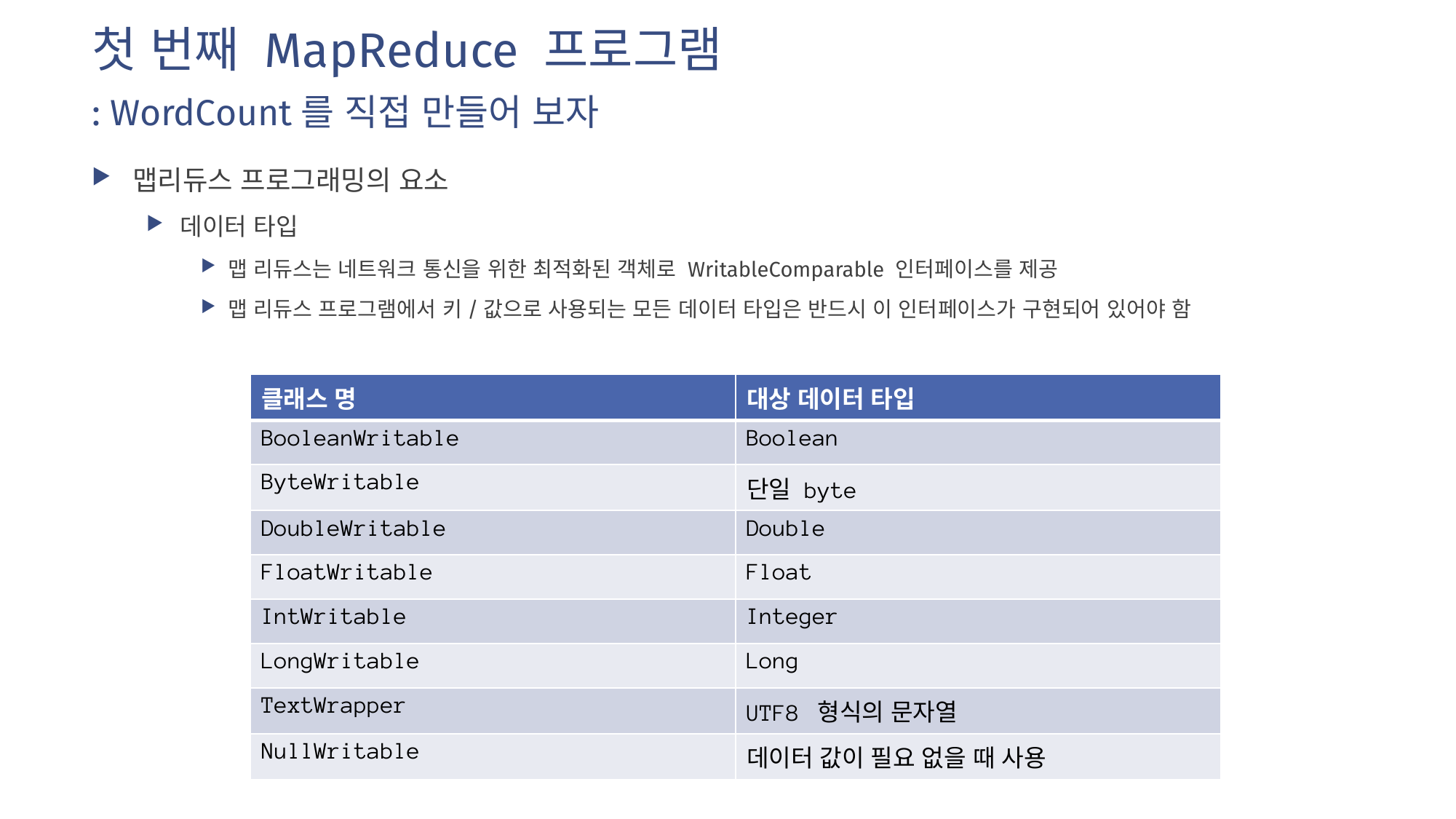

# 첫 번째 MapReduce 프로그램 : WordCount를 직접 만들어 보자
맵리듀스 프로그래밍의 요소
데이터 타입
맵 리듀스는 네트워크 통신을 위한 최적화된 객체로 WritableComparable 인터페이스를 제공
맵 리듀스 프로그램에서 키/값으로 사용되는 모든 데이터 타입은 반드시 이 인터페이스가 구현되어 있어야 함
| 클래스 명 | 대상 데이터 타입 |
| --- | --- |
| BooleanWritable | Boolean |
| ByteWritable | 단일 byte |
| DoubleWritable | Double |
| FloatWritable | Float |
| IntWritable | Integer |
| LongWritable | Long |
| TextWrapper | UTF8 형식의 문자열 |
| NullWritable | 데이터 값이 필요 없을 때 사용 |